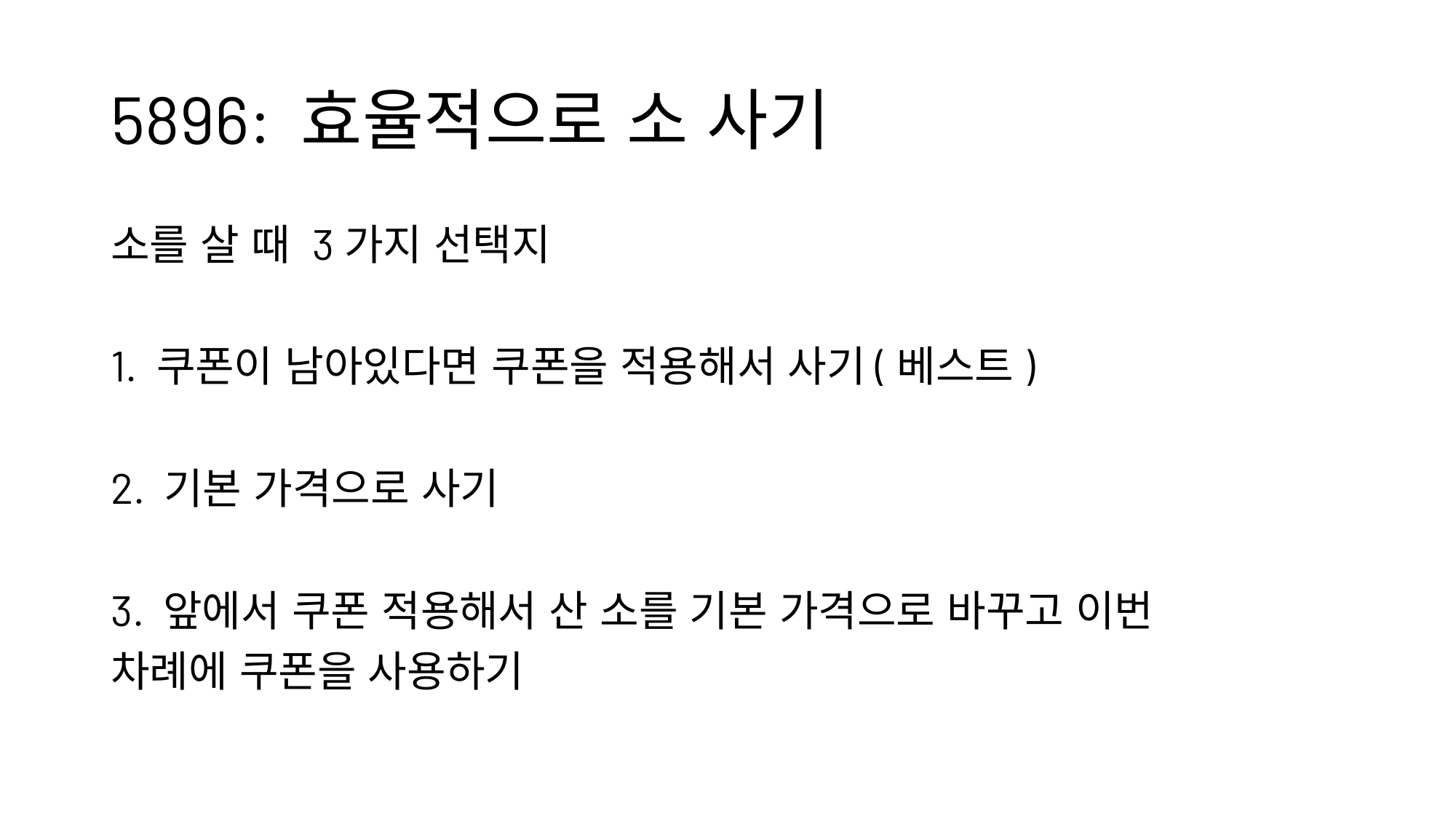

# 5896: 효율적으로 소 사기
소를 살 때 3가지 선택지

1. 쿠폰이 남아있다면 쿠폰을 적용해서 사기(베스트)

2. 기본 가격으로 사기

3. 앞에서 쿠폰 적용해서 산 소를 기본 가격으로 바꾸고 이번
차례에 쿠폰을 사용하기